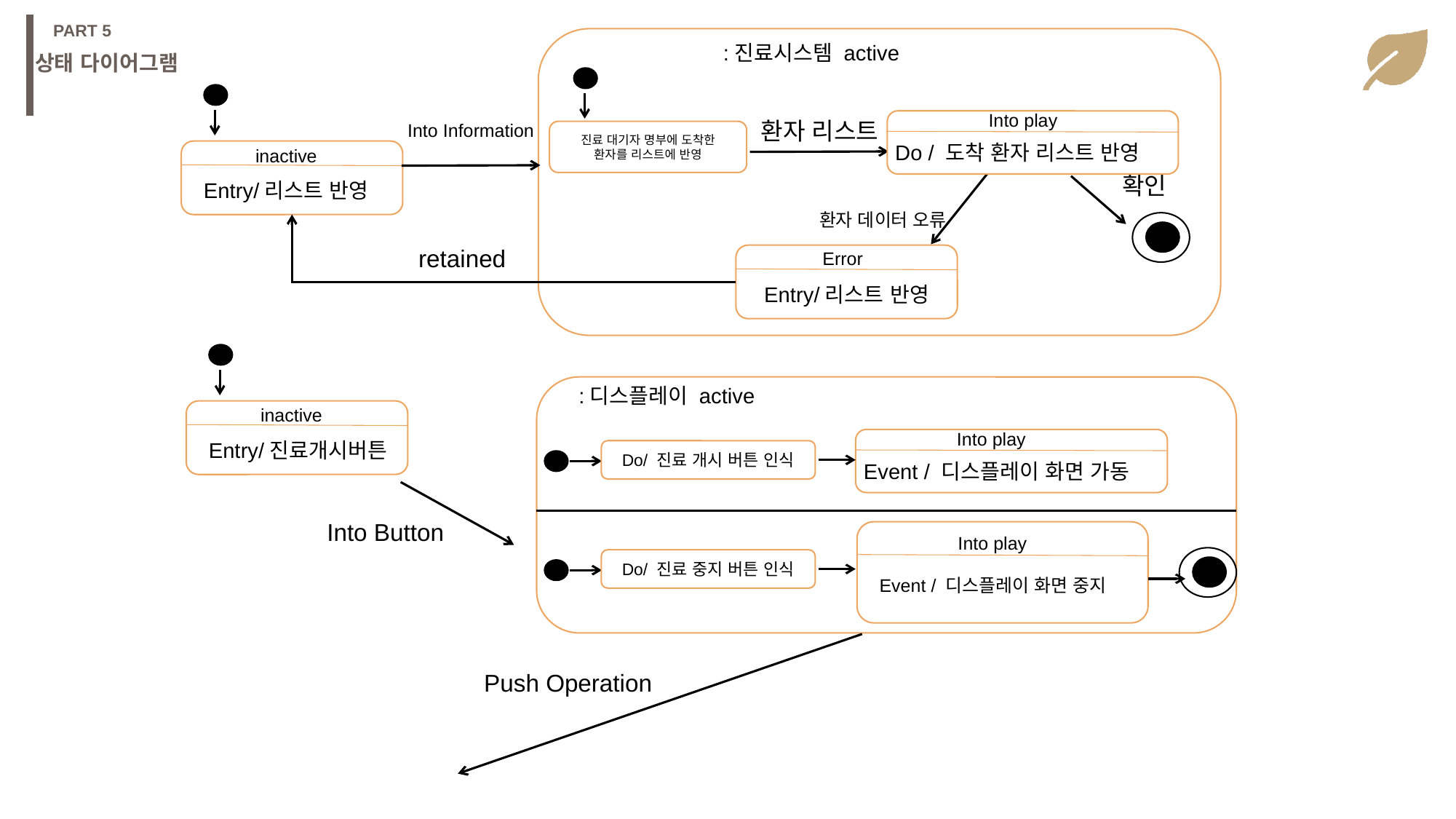

PART 5

:진료시스템 active
상태 다이어그램

Into play
환자 리스트

Into Information

진료 대기자 명부에 도착한 환자를 리스트에 반영

Do / 도착 환자 리스트 반영
inactive

확인
Entry/리스트 반영
환자 데이터 오류

retained
Error

Entry/리스트 반영

:디스플레이 active

inactive

Into play

Entry/진료개시버튼
Do/ 진료 개시 버튼 인식

Event / 디스플레이 화면 가동
Into Button

Into play

Do/ 진료 중지 버튼 인식

Event / 디스플레이 화면 중지
Push Operation